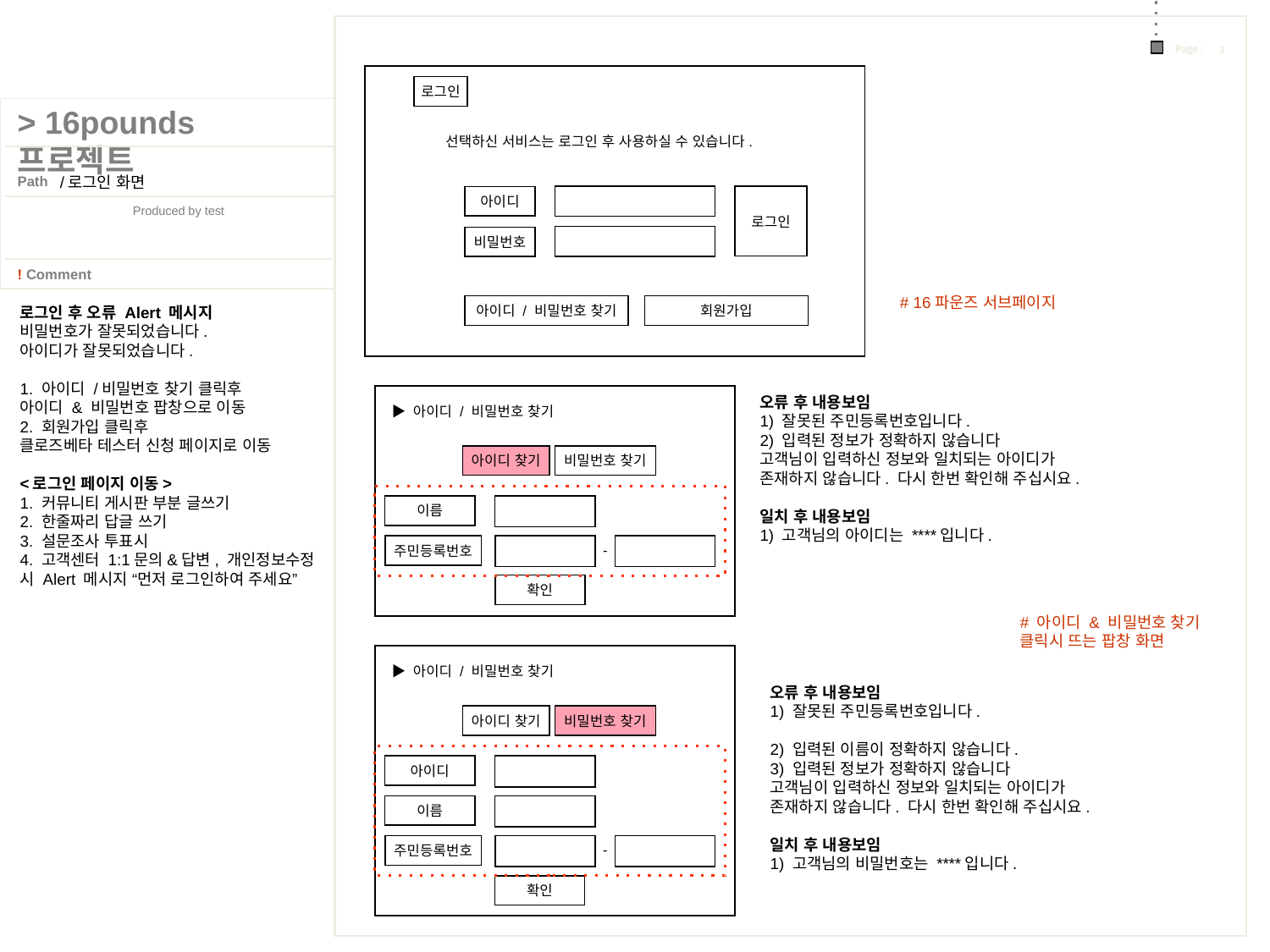

로그인
선택하신 서비스는 로그인 후 사용하실 수 있습니다.
/로그인 화면
아이디

로그인
비밀번호

# 16파운즈 서브페이지
아이디 / 비밀번호 찾기
회원가입
로그인 후 오류 Alert 메시지
비밀번호가 잘못되었습니다.
아이디가 잘못되었습니다.
1. 아이디 /비밀번호 찾기 클릭후
아이디 & 비밀번호 팝창으로 이동
2. 회원가입 클릭후
클로즈베타 테스터 신청 페이지로 이동

<로그인 페이지 이동>
1. 커뮤니티 게시판 부분 글쓰기
2. 한줄짜리 답글 쓰기
3. 설문조사 투표시
4. 고객센터 1:1문의&답변, 개인정보수정
시 Alert 메시지 “먼저 로그인하여 주세요”

오류 후 내용보임
1) 잘못된 주민등록번호입니다.
2) 입력된 정보가 정확하지 않습니다
고객님이 입력하신 정보와 일치되는 아이디가
존재하지 않습니다. 다시 한번 확인해 주십시요.
일치 후 내용보임
1) 고객님의 아이디는 ****입니다.
▶ 아이디 / 비밀번호 찾기
아이디 찾기
비밀번호 찾기

이름

-
주민등록번호

확인
# 아이디 & 비밀번호 찾기 클릭시 뜨는 팝창 화면

▶ 아이디 / 비밀번호 찾기
오류 후 내용보임
1) 잘못된 주민등록번호입니다.
2) 입력된 이름이 정확하지 않습니다.
3) 입력된 정보가 정확하지 않습니다
고객님이 입력하신 정보와 일치되는 아이디가
존재하지 않습니다. 다시 한번 확인해 주십시요.
일치 후 내용보임
1) 고객님의 비밀번호는 ****입니다.
아이디 찾기
비밀번호 찾기

아이디

이름

-
주민등록번호

확인